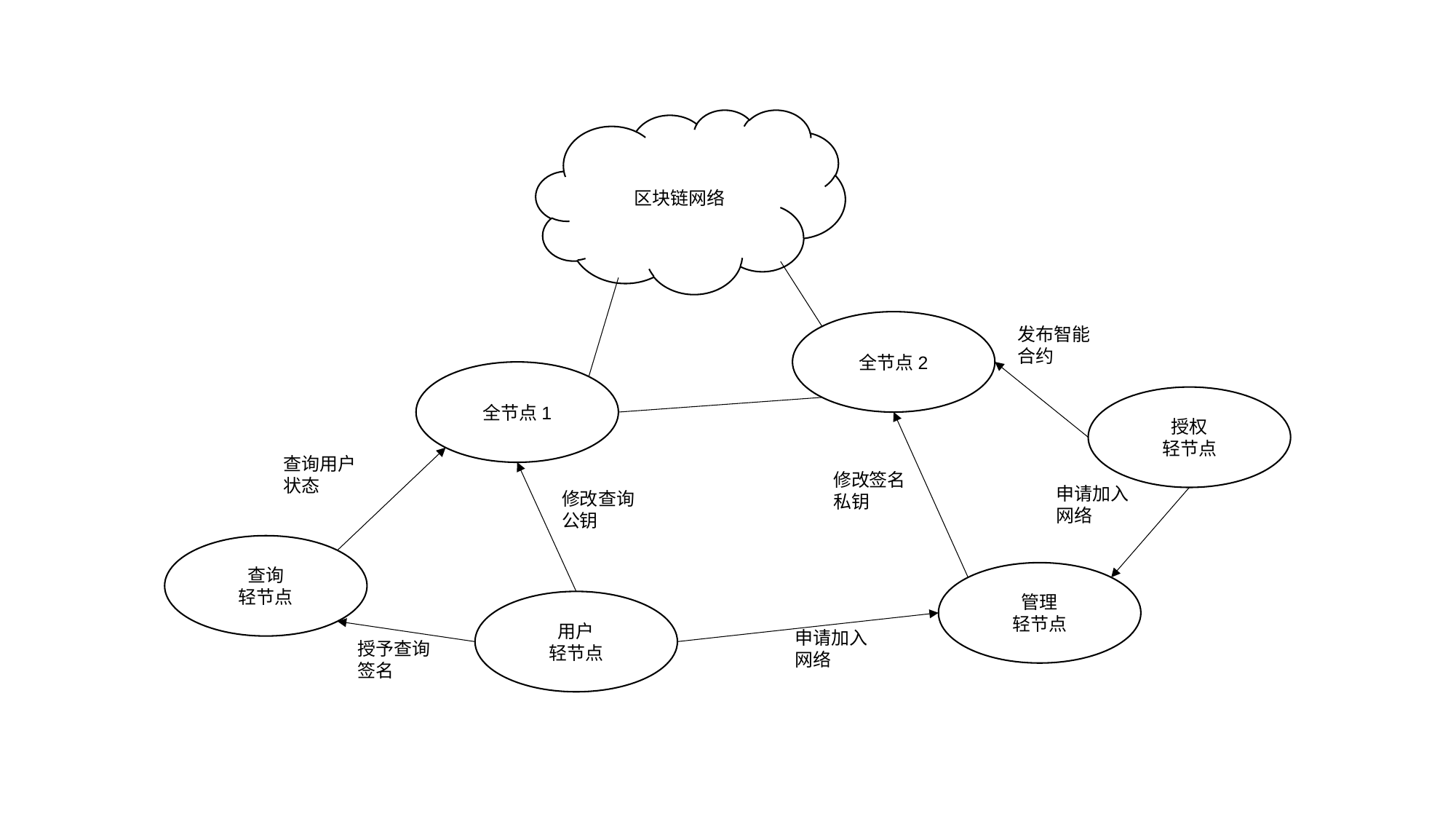

区块链网络
全节点2
发布智能合约
全节点1
授权
轻节点
查询用户状态
修改签名私钥
申请加入网络
修改查询公钥
查询
轻节点
管理
轻节点
用户
轻节点
申请加入网络
授予查询签名